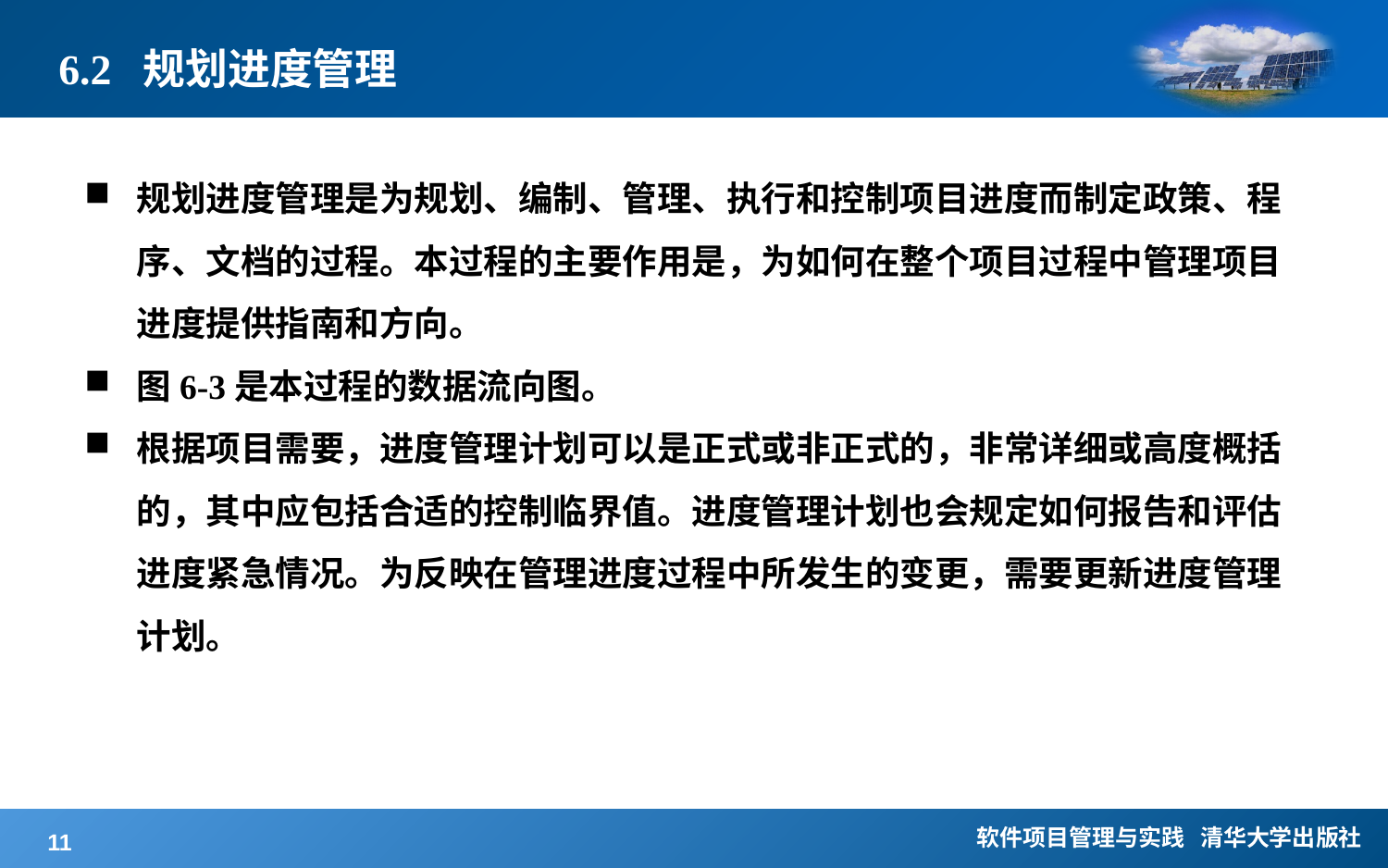

# 6.2  规划进度管理
规划进度管理是为规划、编制、管理、执行和控制项目进度而制定政策、程序、文档的过程。本过程的主要作用是，为如何在整个项目过程中管理项目进度提供指南和方向。
图6-3是本过程的数据流向图。
根据项目需要，进度管理计划可以是正式或非正式的，非常详细或高度概括的，其中应包括合适的控制临界值。进度管理计划也会规定如何报告和评估进度紧急情况。为反映在管理进度过程中所发生的变更，需要更新进度管理计划。